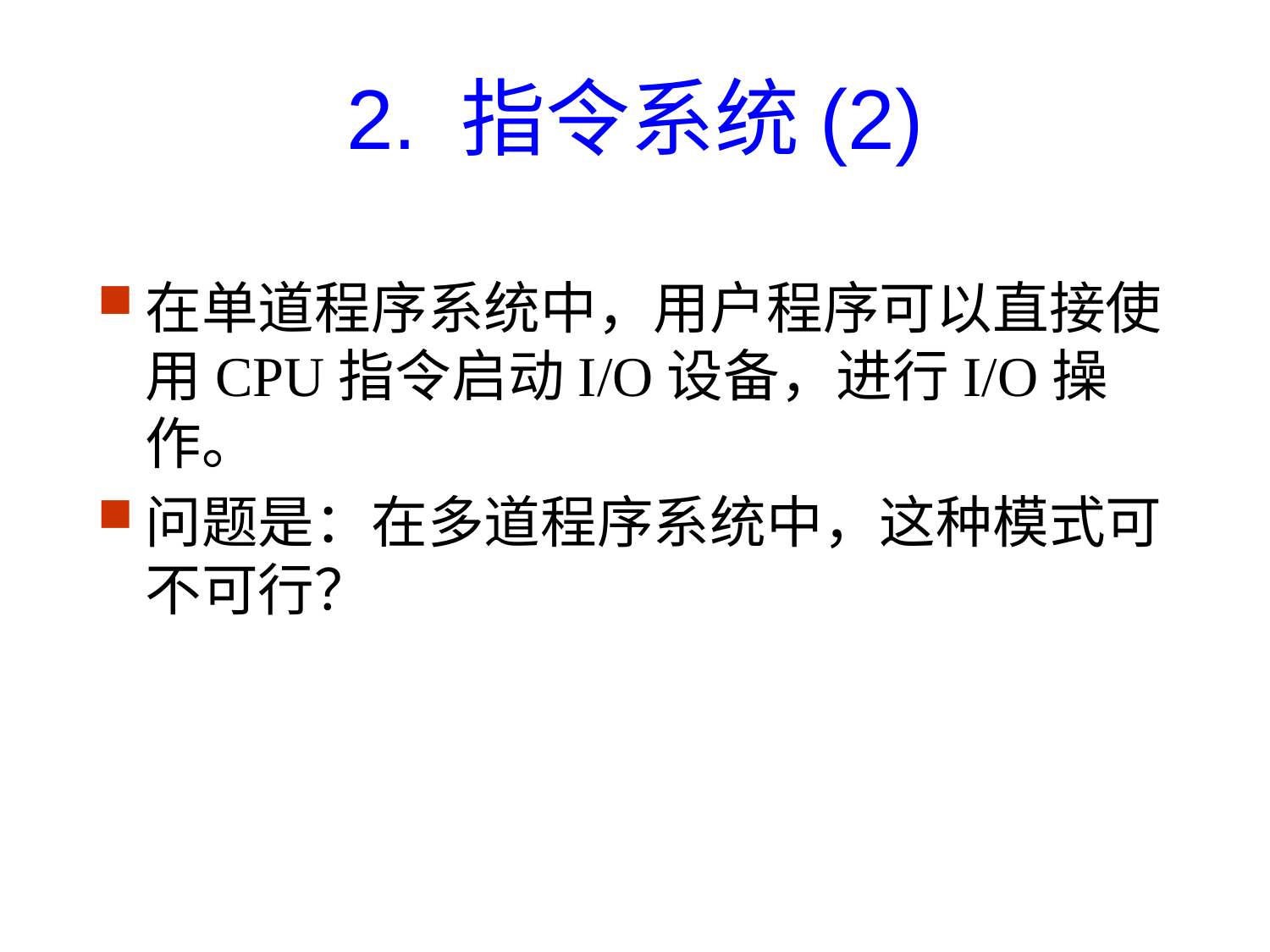

# 2. 指令系统(2)
在单道程序系统中，用户程序可以直接使用CPU指令启动I/O设备，进行I/O操作。
问题是：在多道程序系统中，这种模式可不可行？